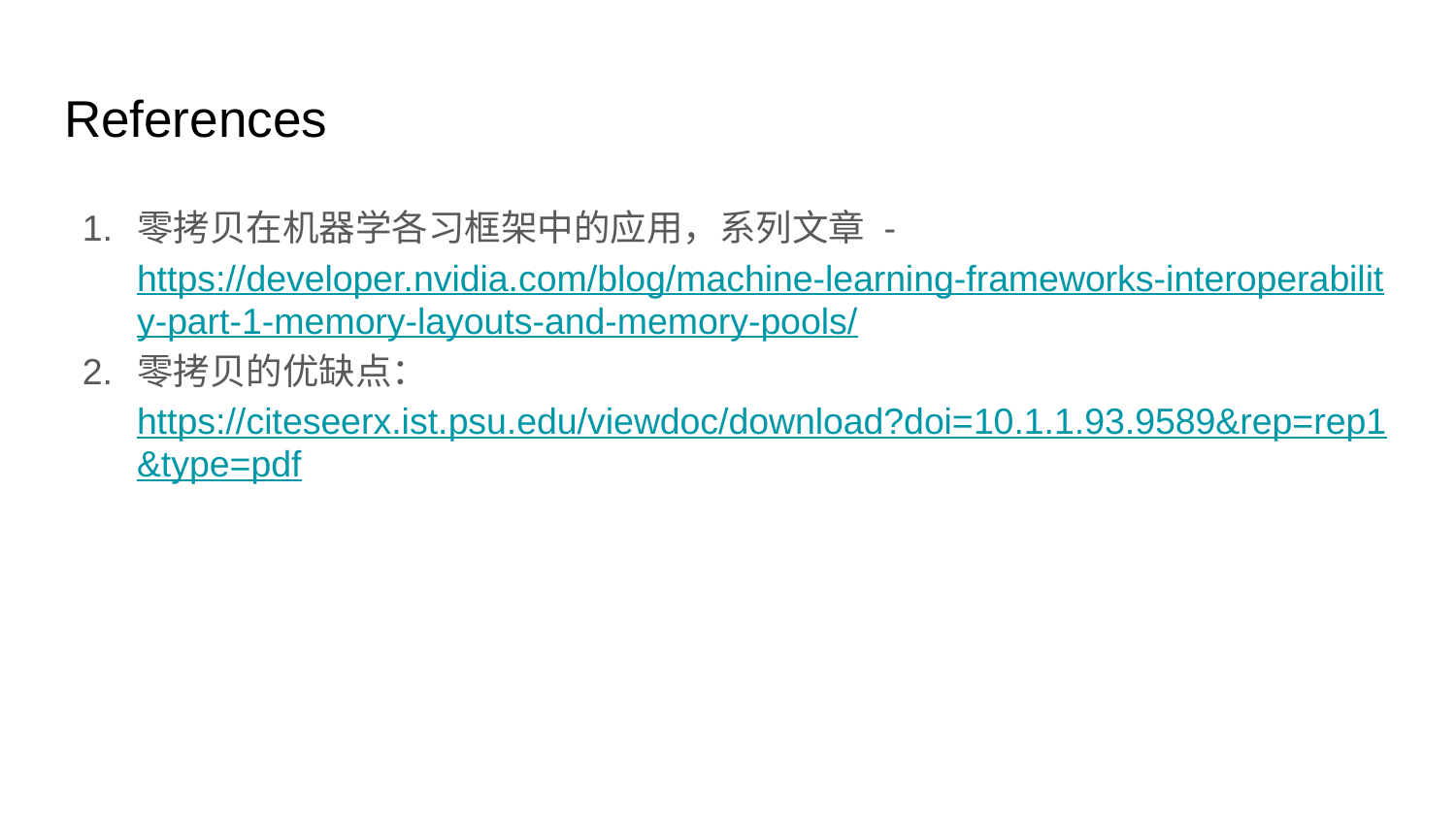

# References
零拷贝在机器学各习框架中的应用，系列文章 - https://developer.nvidia.com/blog/machine-learning-frameworks-interoperability-part-1-memory-layouts-and-memory-pools/
零拷贝的优缺点： https://citeseerx.ist.psu.edu/viewdoc/download?doi=10.1.1.93.9589&rep=rep1&type=pdf